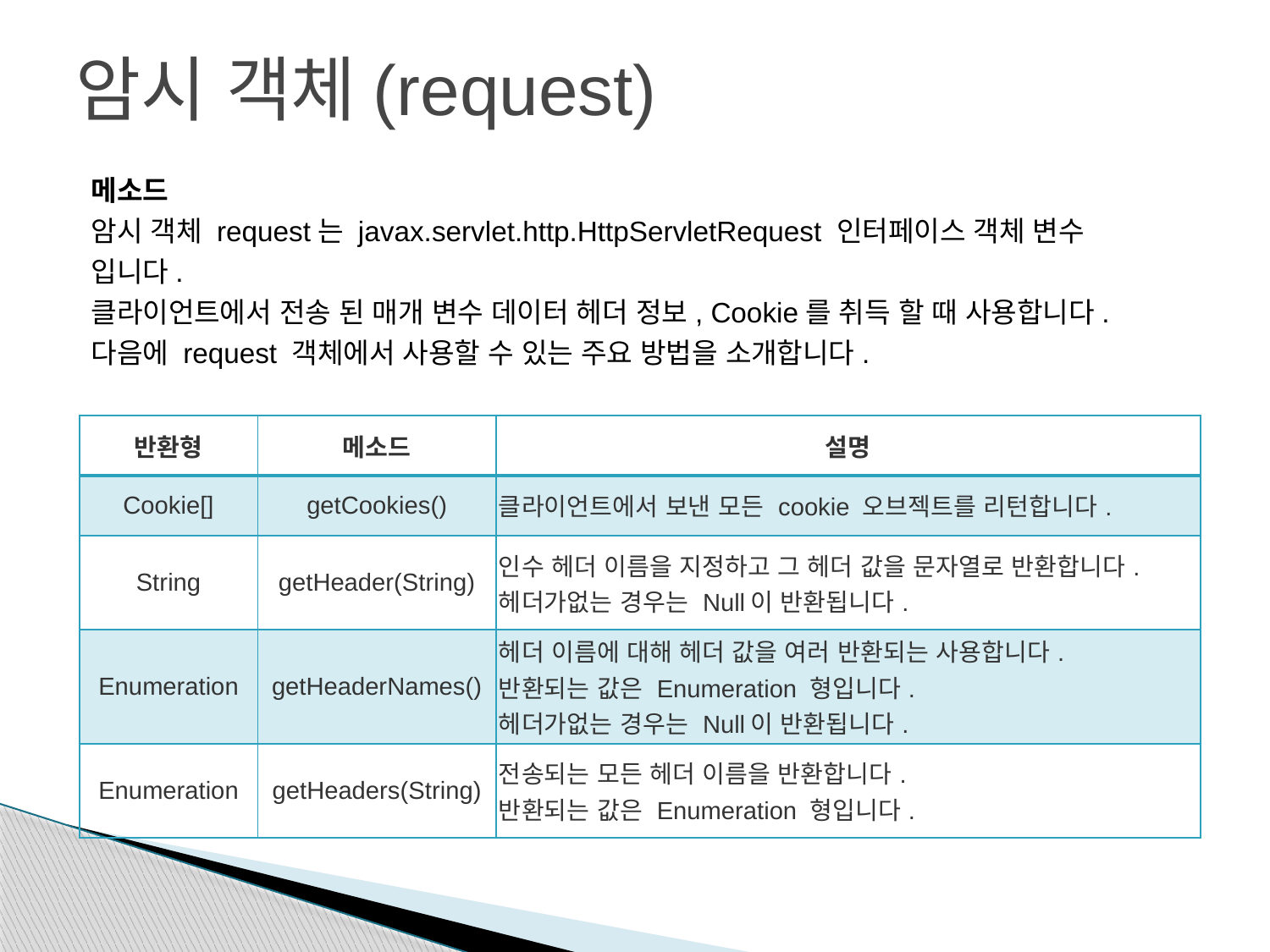

# 암시 객체(request)
메소드
암시 객체 request는 javax.servlet.http.HttpServletRequest 인터페이스 객체 변수
입니다.
클라이언트에서 전송 된 매개 변수 데이터 헤더 정보, Cookie를 취득 할 때 사용합니다.
다음에 request 객체에서 사용할 수 있는 주요 방법을 소개합니다.

| 반환형 | 메소드 | 설명 |
| --- | --- | --- |
| Cookie[] | getCookies() | 클라이언트에서 보낸 모든 cookie 오브젝트를 리턴합니다. |
| String | getHeader(String) | 인수 헤더 이름을 지정하고 그 헤더 값을 문자열로 반환합니다.  헤더가없는 경우는 Null이 반환됩니다. |
| Enumeration | getHeaderNames() | 헤더 이름에 대해 헤더 값을 여러 반환되는 사용합니다.  반환되는 값은 Enumeration 형입니다.  헤더가없는 경우는 Null이 반환됩니다. |
| Enumeration | getHeaders(String) | 전송되는 모든 헤더 이름을 반환합니다.  반환되는 값은 Enumeration 형입니다. |